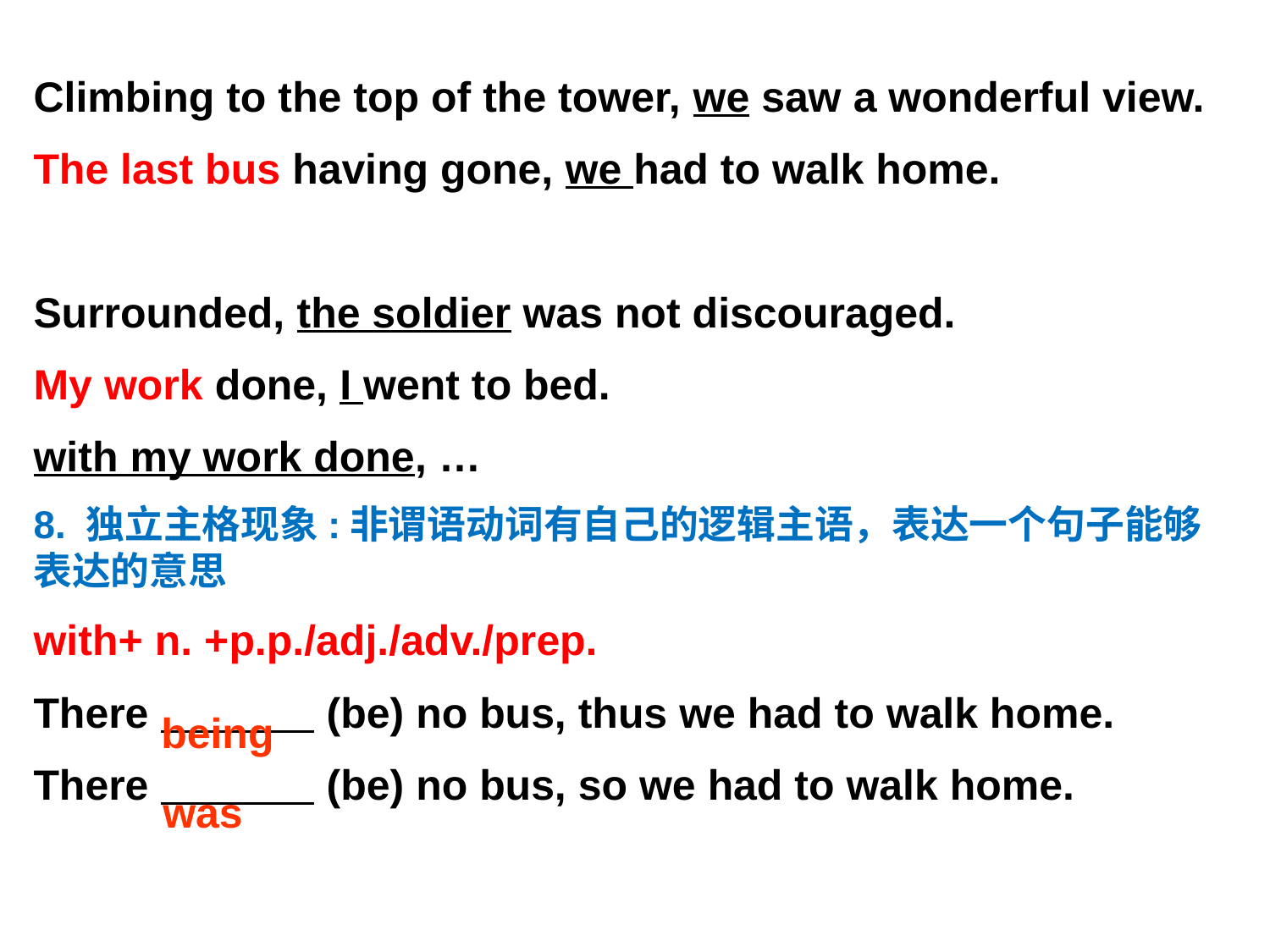

Climbing to the top of the tower, we saw a wonderful view.
The last bus having gone, we had to walk home.

Surrounded, the soldier was not discouraged.
My work done, I went to bed.
with my work done, …
8. 独立主格现象:非谓语动词有自己的逻辑主语，表达一个句子能够表达的意思
with+ n. +p.p./adj./adv./prep.
There               (be) no bus, thus we had to walk home.
There               (be) no bus, so we had to walk home.
being
was